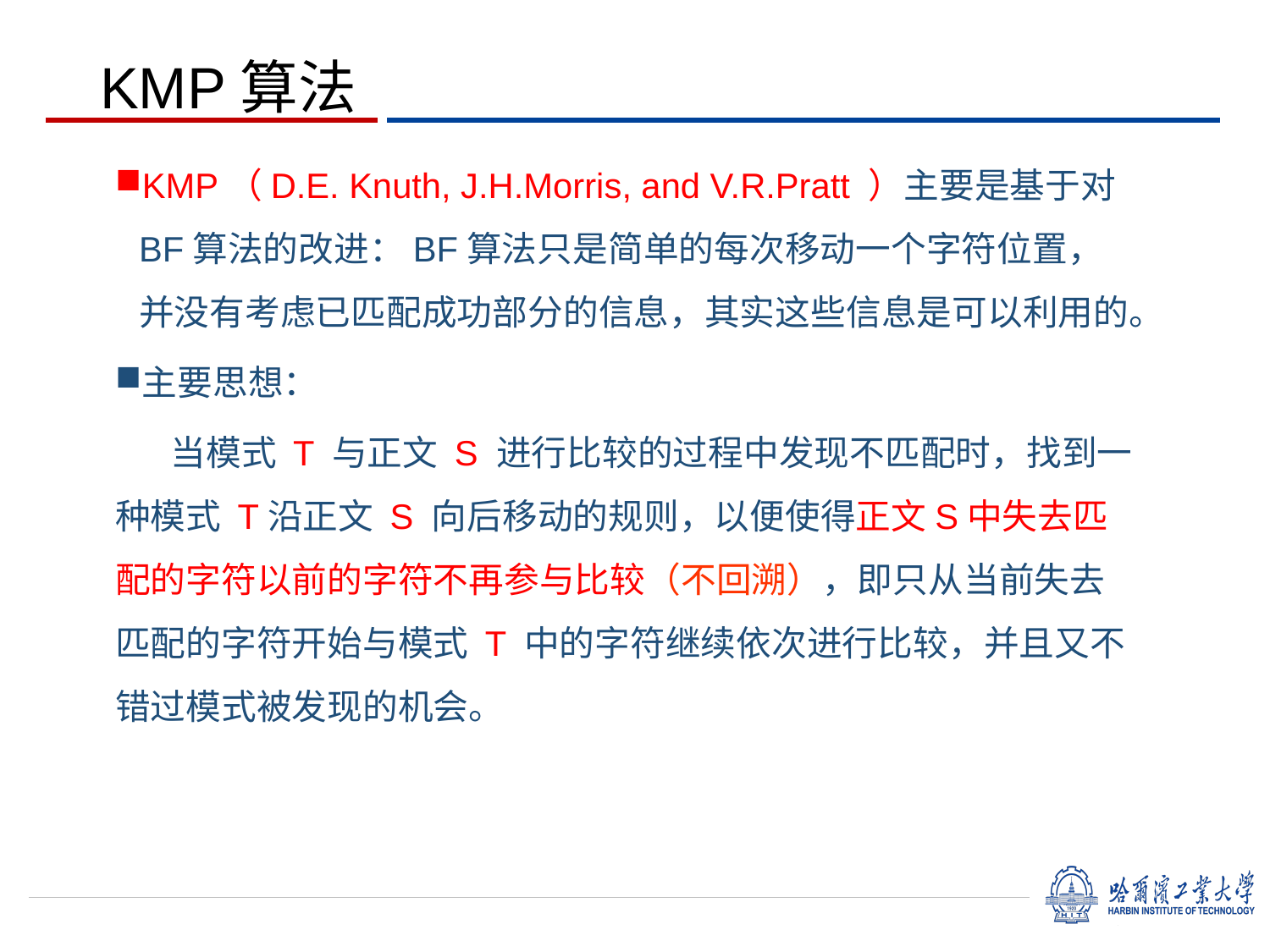

# KMP算法
KMP（D.E. Knuth, J.H.Morris, and V.R.Pratt ）主要是基于对BF算法的改进：BF算法只是简单的每次移动一个字符位置，并没有考虑已匹配成功部分的信息，其实这些信息是可以利用的。
主要思想：
      当模式 T 与正文 S 进行比较的过程中发现不匹配时，找到一种模式 T沿正文 S 向后移动的规则，以便使得正文S中失去匹配的字符以前的字符不再参与比较（不回溯），即只从当前失去匹配的字符开始与模式 T 中的字符继续依次进行比较，并且又不错过模式被发现的机会。

37